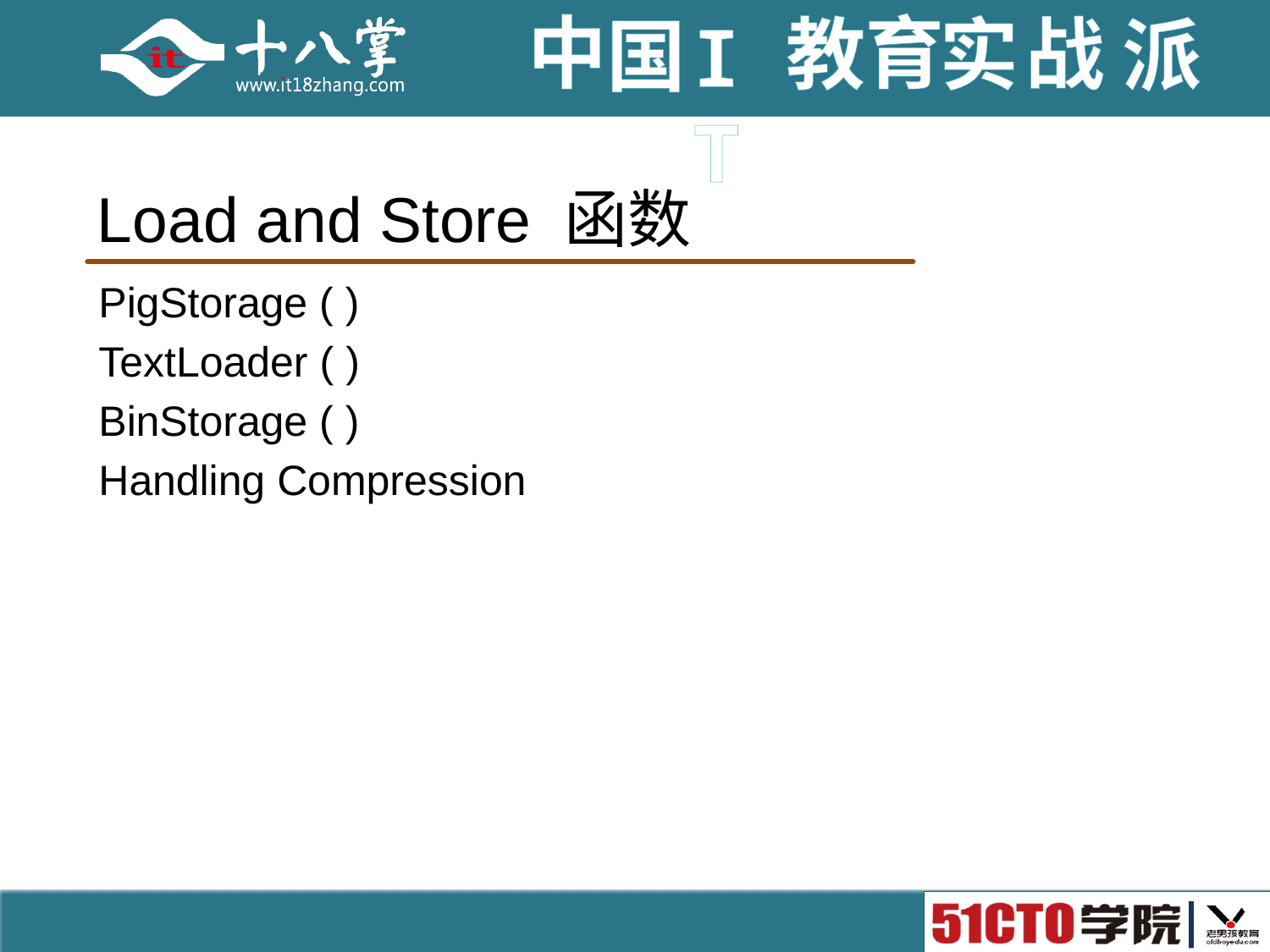

# Load and Store 函数
PigStorage ( )
TextLoader ( )
BinStorage ( )
Handling Compression